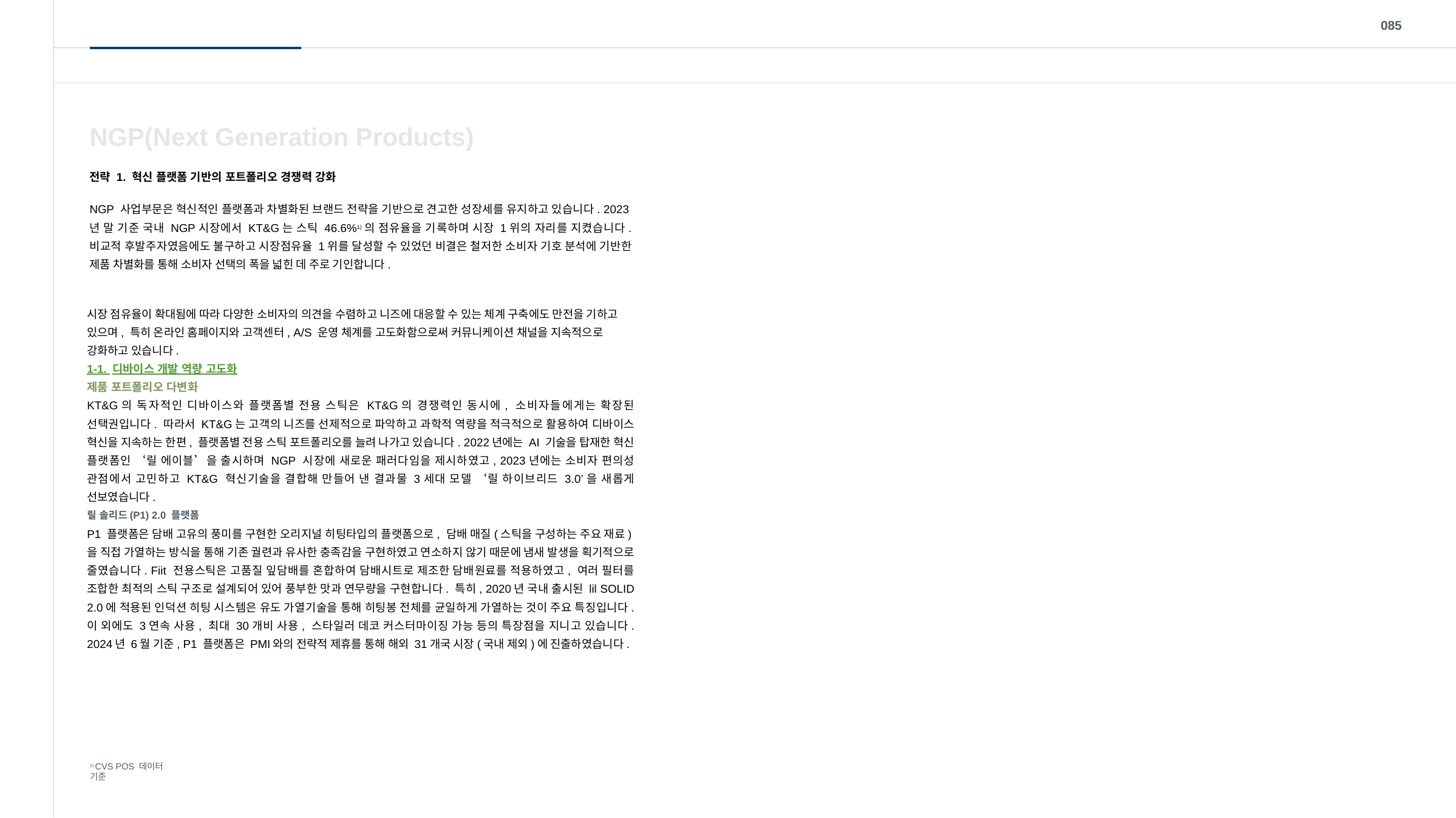

085
NGP(Next Generation Products)
전략 1. 혁신 플랫폼 기반의 포트폴리오 경쟁력 강화
NGP 사업부문은 혁신적인 플랫폼과 차별화된 브랜드 전략을 기반으로 견고한 성장세를 유지하고 있습니다. 2023년 말 기준 국내 NGP시장에서 KT&G는 스틱 46.6%1)의 점유율을 기록하며 시장 1위의 자리를 지켰습니다. 비교적 후발주자였음에도 불구하고 시장점유율 1위를 달성할 수 있었던 비결은 철저한 소비자 기호 분석에 기반한 제품 차별화를 통해 소비자 선택의 폭을 넓힌 데 주로 기인합니다.
시장 점유율이 확대됨에 따라 다양한 소비자의 의견을 수렴하고 니즈에 대응할 수 있는 체계 구축에도 만전을 기하고 있으며, 특히 온라인 홈페이지와 고객센터, A/S 운영 체계를 고도화함으로써 커뮤니케이션 채널을 지속적으로 강화하고 있습니다.
1-1. 디바이스 개발 역량 고도화
제품 포트폴리오 다변화
KT&G의 독자적인 디바이스와 플랫폼별 전용 스틱은 KT&G의 경쟁력인 동시에, 소비자들에게는 확장된 선택권입니다. 따라서 KT&G는 고객의 니즈를 선제적으로 파악하고 과학적 역량을 적극적으로 활용하여 디바이스 혁신을 지속하는 한편, 플랫폼별 전용 스틱 포트폴리오를 늘려 나가고 있습니다. 2022년에는 AI 기술을 탑재한 혁신 플랫폼인 ‘릴 에이블’을 출시하며 NGP 시장에 새로운 패러다임을 제시하였고, 2023년에는 소비자 편의성 관점에서 고민하고 KT&G 혁신기술을 결합해 만들어 낸 결과물 3세대 모델 ‘릴 하이브리드 3.0’을 새롭게 선보였습니다.
릴 솔리드(P1) 2.0 플랫폼
P1 플랫폼은 담배 고유의 풍미를 구현한 오리지널 히팅타입의 플랫폼으로, 담배 매질(스틱을 구성하는 주요 재료)을 직접 가열하는 방식을 통해 기존 궐련과 유사한 충족감을 구현하였고 연소하지 않기 때문에 냄새 발생을 획기적으로 줄였습니다. Fiit 전용스틱은 고품질 잎담배를 혼합하여 담배시트로 제조한 담배원료를 적용하였고, 여러 필터를 조합한 최적의 스틱 구조로 설계되어 있어 풍부한 맛과 연무량을 구현합니다. 특히, 2020년 국내 출시된 lil SOLID 2.0에 적용된 인덕션 히팅 시스템은 유도 가열기술을 통해 히팅봉 전체를 균일하게 가열하는 것이 주요 특징입니다. 이 외에도 3연속 사용, 최대 30개비 사용, 스타일러 데코 커스터마이징 가능 등의 특장점을 지니고 있습니다. 2024년 6월 기준, P1 플랫폼은 PMI와의 전략적 제휴를 통해 해외 31개국 시장(국내 제외)에 진출하였습니다.
1) CVS POS 데이터 기준